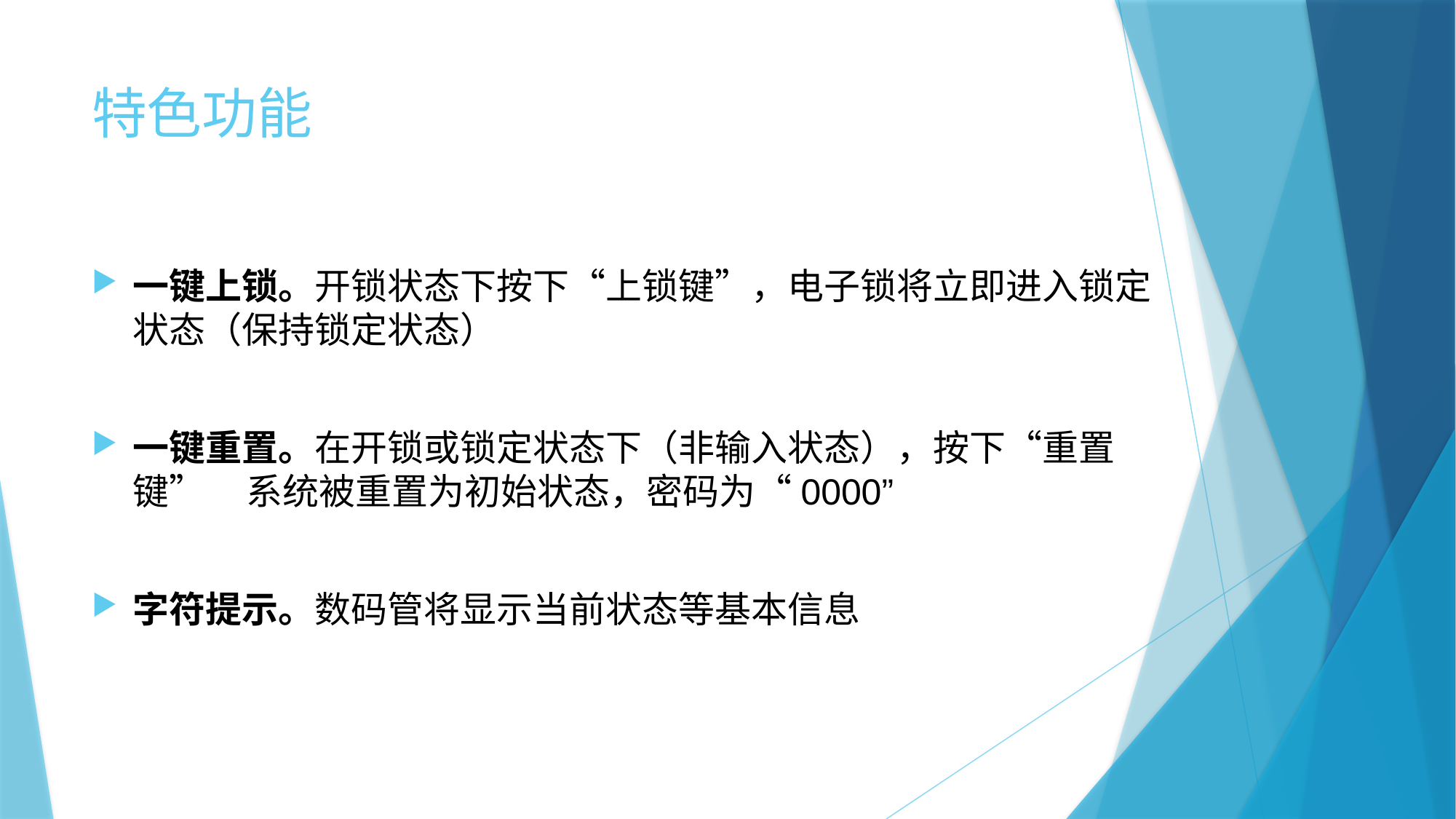

# 特色功能
一键上锁。开锁状态下按下“上锁键”，电子锁将立即进入锁定状态（保持锁定状态）

一键重置。在开锁或锁定状态下（非输入状态），按下“重置键”     系统被重置为初始状态，密码为“0000”

字符提示。数码管将显示当前状态等基本信息